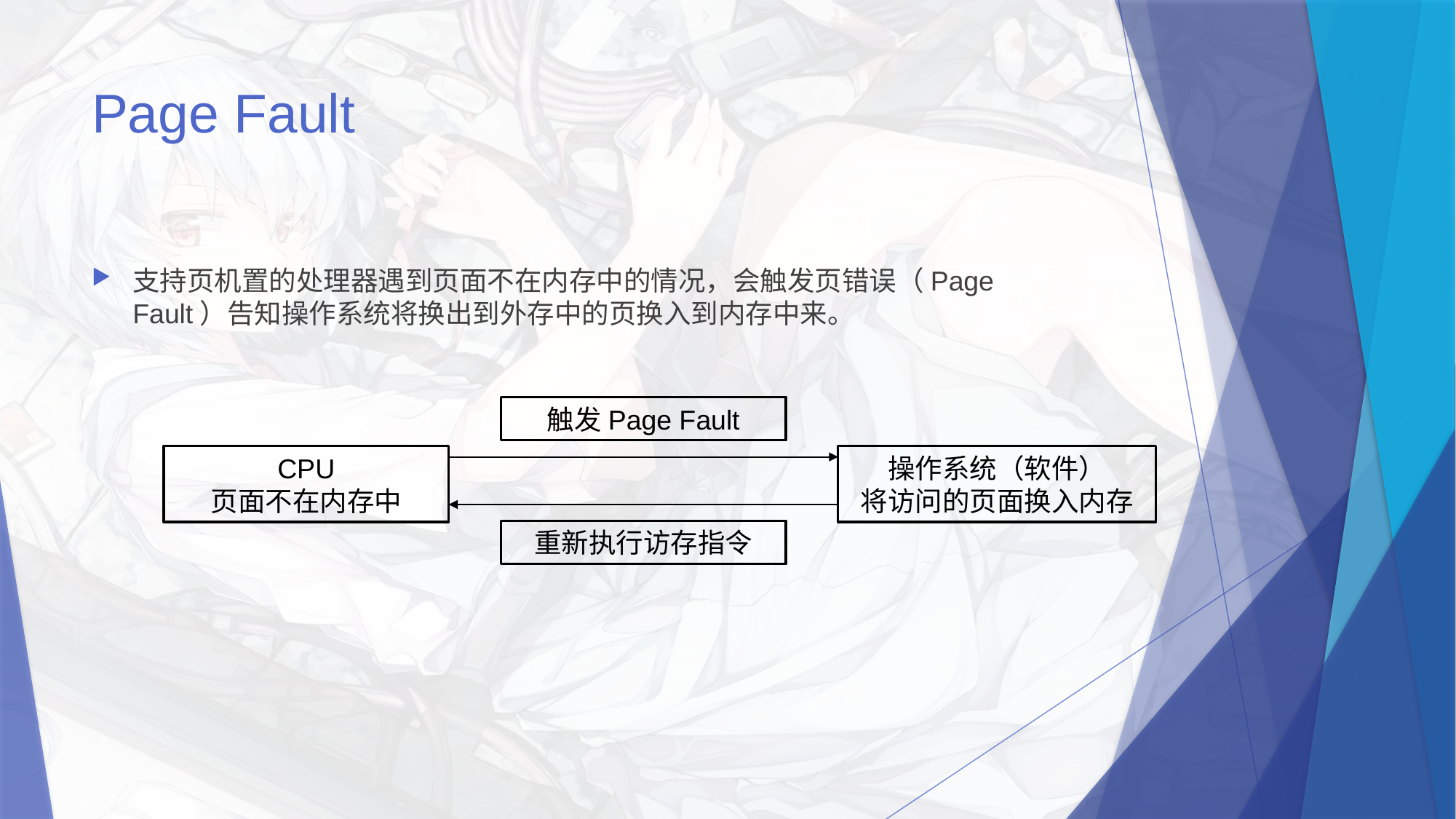

# Page Fault
支持页机置的处理器遇到页面不在内存中的情况，会触发页错误（Page Fault）告知操作系统将换出到外存中的页换入到内存中来。

触发Page Fault
操作系统（软件）
将访问的页面换入内存
CPU
页面不在内存中
重新执行访存指令